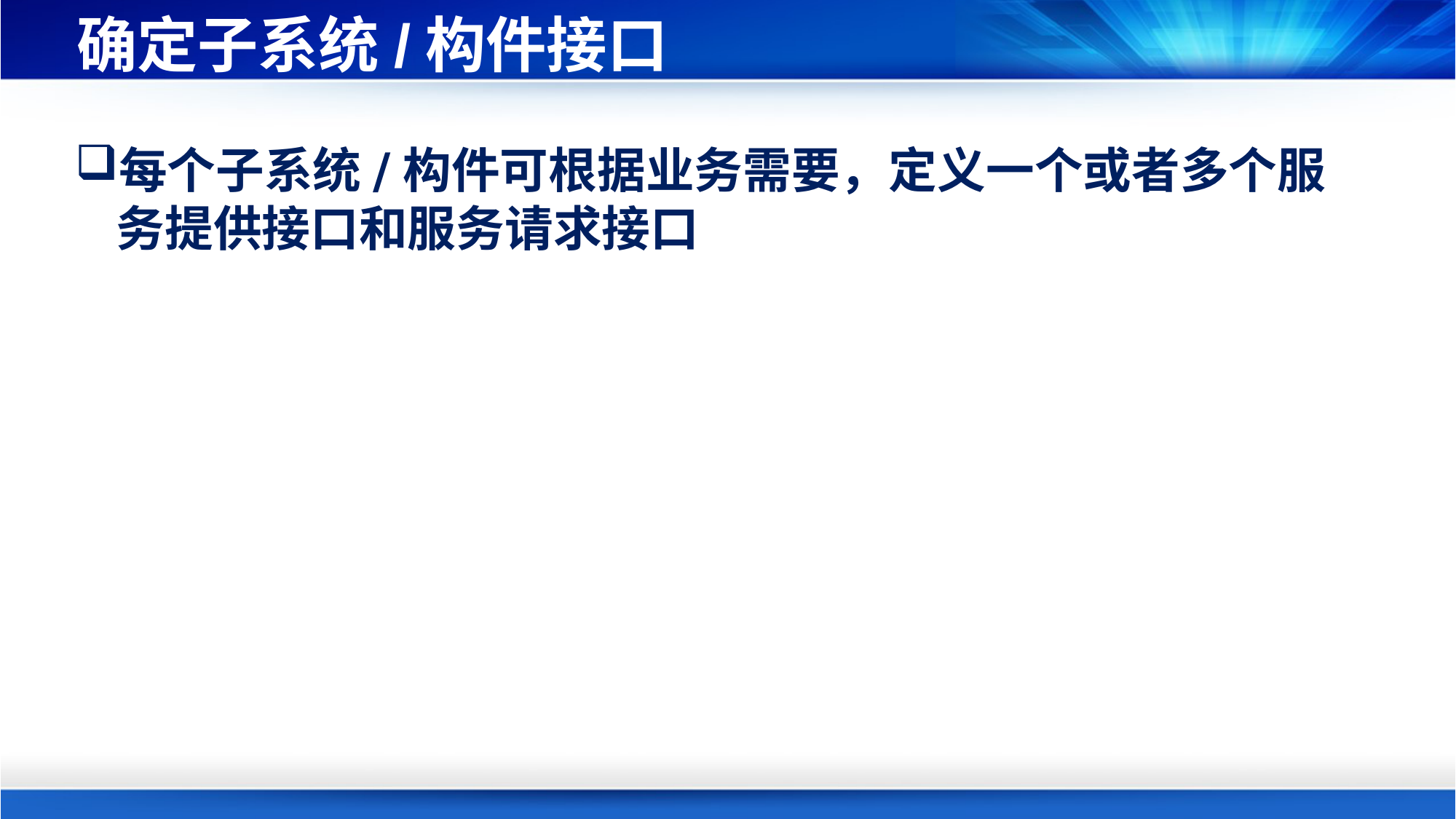

# 确定子系统/构件接口
每个子系统/构件可根据业务需要，定义一个或者多个服务提供接口和服务请求接口